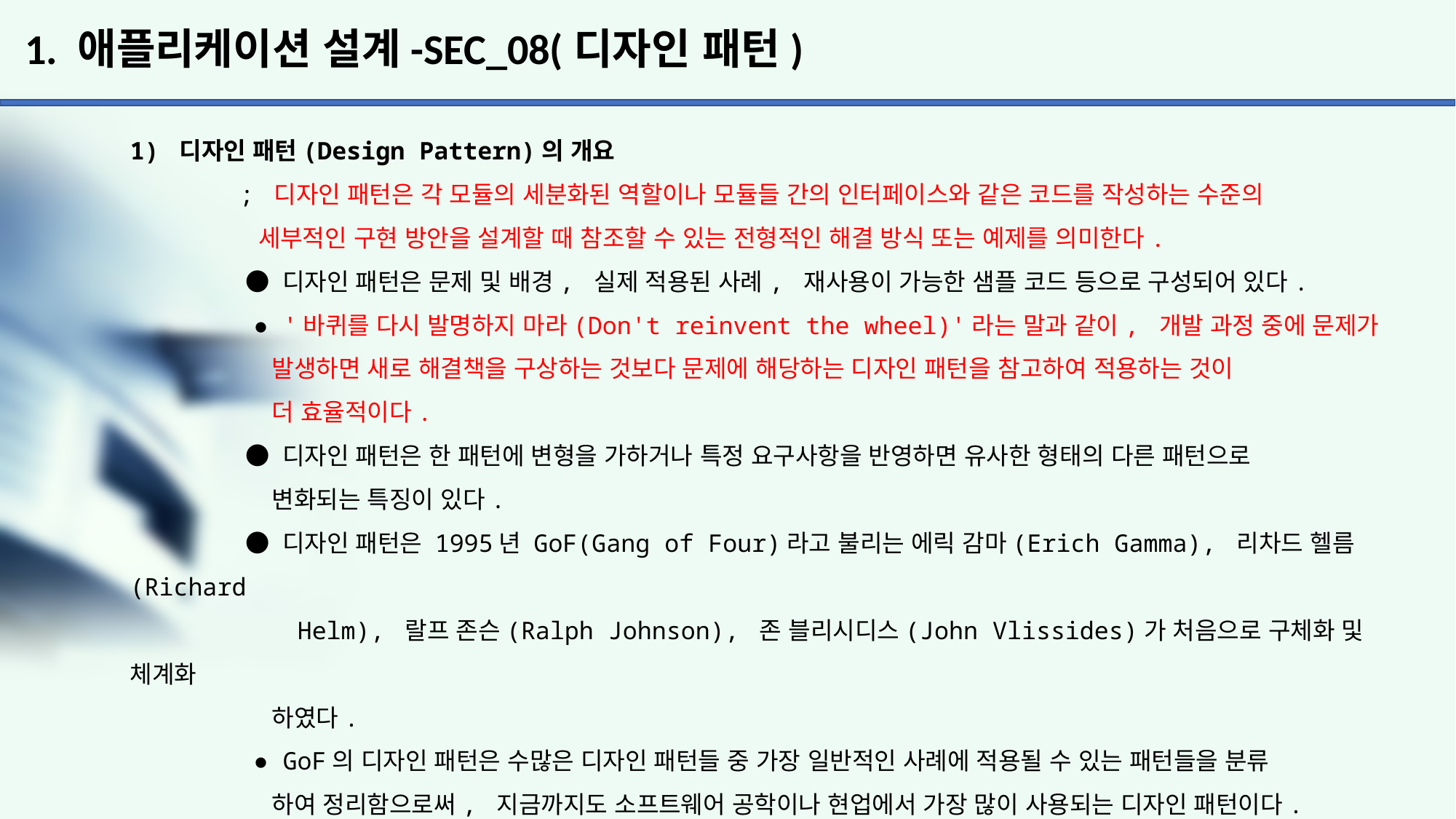

# 1. 애플리케이션 설계-SEC_08(디자인 패턴)
1) 디자인 패턴(Design Pattern)의 개요
	; 디자인 패턴은 각 모듈의 세분화된 역할이나 모듈들 간의 인터페이스와 같은 코드를 작성하는 수준의
	  세부적인 구현 방안을 설계할 때 참조할 수 있는 전형적인 해결 방식 또는 예제를 의미한다.
	 ● 디자인 패턴은 문제 및 배경, 실제 적용된 사례, 재사용이 가능한 샘플 코드 등으로 구성되어 있다.
	 ● '바퀴를 다시 발명하지 마라(Don't reinvent the wheel)'라는 말과 같이, 개발 과정 중에 문제가
	    발생하면 새로 해결책을 구상하는 것보다 문제에 해당하는 디자인 패턴을 참고하여 적용하는 것이
	    더 효율적이다.
	 ● 디자인 패턴은 한 패턴에 변형을 가하거나 특정 요구사항을 반영하면 유사한 형태의 다른 패턴으로
	    변화되는 특징이 있다.
	 ● 디자인 패턴은 1995년 GoF(Gang of Four)라고 불리는 에릭 감마(Erich Gamma), 리차드 헬름(Richard
	    Helm), 랄프 존슨(Ralph Johnson), 존 블리시디스(John Vlissides)가 처음으로 구체화 및 체계화
	    하였다.
	 ● GoF의 디자인 패턴은 수많은 디자인 패턴들 중 가장 일반적인 사례에 적용될 수 있는 패턴들을 분류
	    하여 정리함으로써, 지금까지도 소프트웨어 공학이나 현업에서 가장 많이 사용되는 디자인 패턴이다.
	 ● GoF의 디자인 패턴은 유형에 따라 생성 패턴 5개, 구조 패턴 7개, 행위 패턴 11개 총 23개의 패턴으로
	    구성된다.